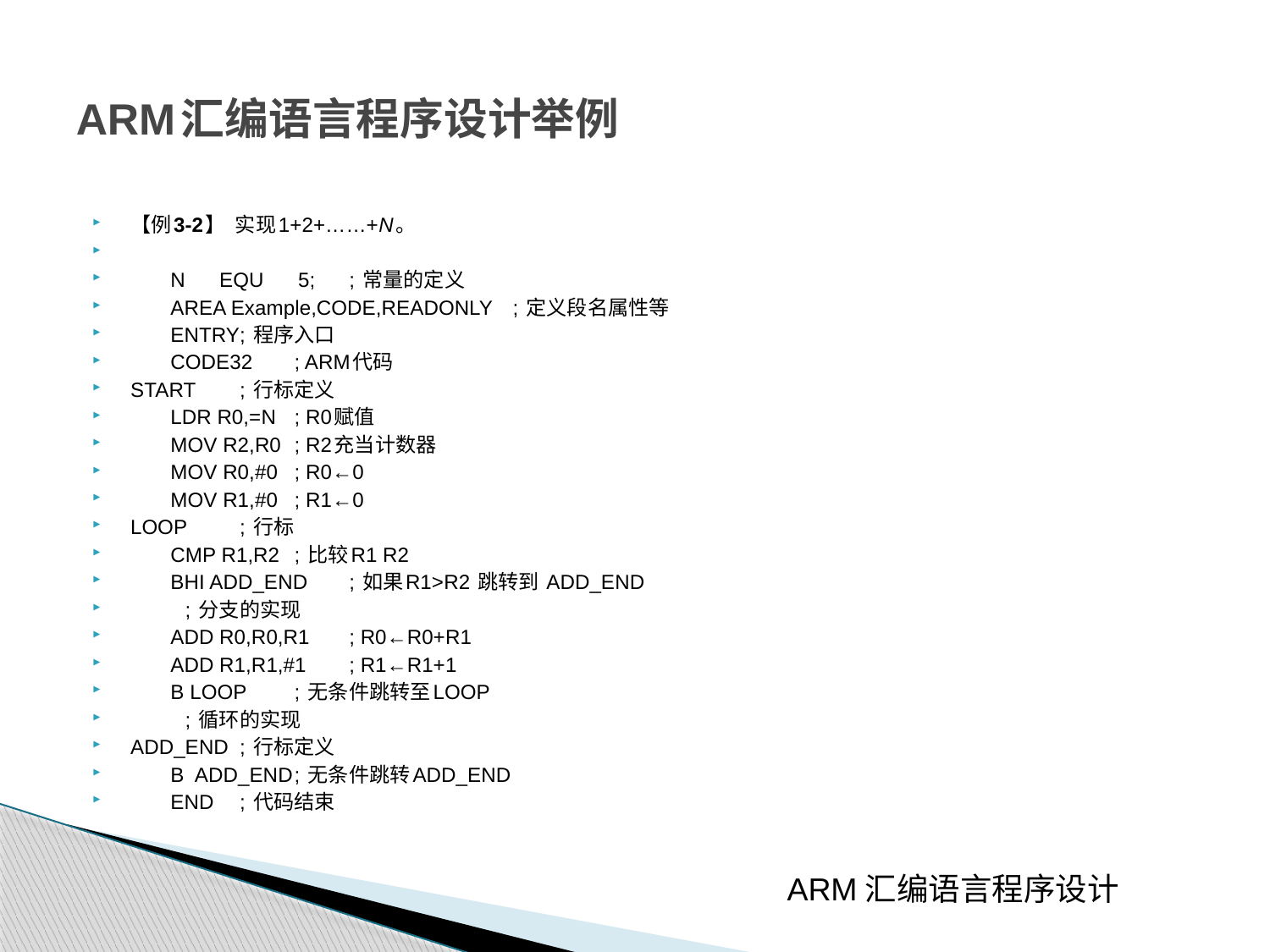

# ARM汇编语言程序设计举例
【例3-2】  实现1+2+……+N。

       N      EQU      5;	; 常量的定义
       AREA Example,CODE,READONLY	; 定义段名属性等
       ENTRY	; 程序入口
       CODE32	; ARM代码
START	; 行标定义
       LDR R0,=N	; R0赋值
       MOV R2,R0	; R2充当计数器
       MOV R0,#0	; R0←0
       MOV R1,#0	; R1←0
LOOP	; 行标
       CMP R1,R2	; 比较R1 R2
       BHI ADD_END	; 如果R1>R2 跳转到 ADD_END
	; 分支的实现
       ADD R0,R0,R1	; R0←R0+R1
       ADD R1,R1,#1	; R1←R1+1
       B LOOP	; 无条件跳转至LOOP
	; 循环的实现
ADD_END	; 行标定义
       B  ADD_END	; 无条件跳转ADD_END
       END	; 代码结束

         ARM汇编语言程序设计